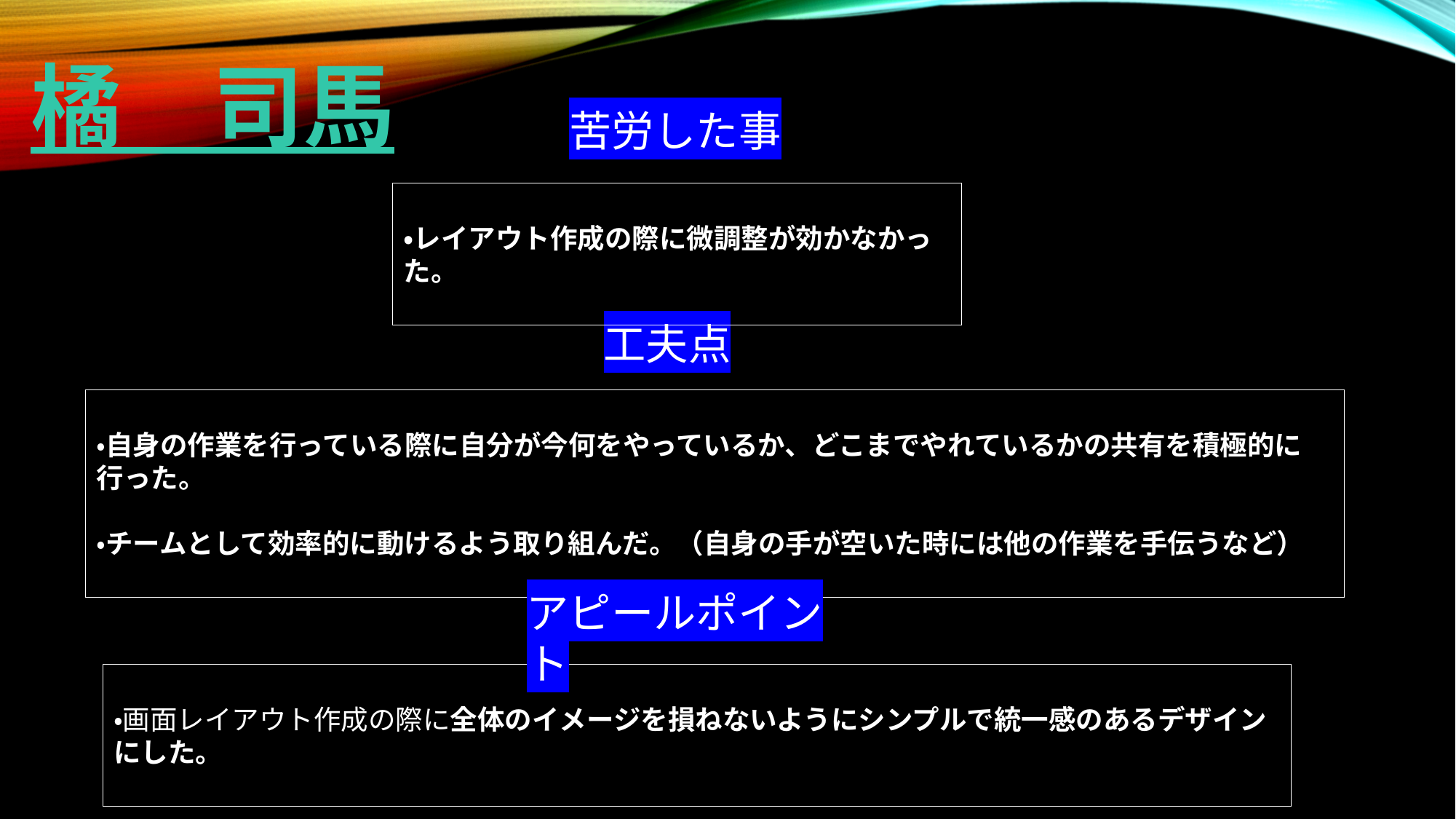

橘　司馬
苦労した事

・レイアウト作成の際に微調整が効かなかった。

工夫点

・自身の作業を行っている際に自分が今何をやっているか、どこまでやれているかの共有を積極的に行った。

・チームとして効率的に動けるよう取り組んだ。（自身の手が空いた時には他の作業を手伝うなど）

アピールポイント

・画面レイアウト作成の際に全体のイメージを損ねないようにシンプルで統一感のあるデザインにした。